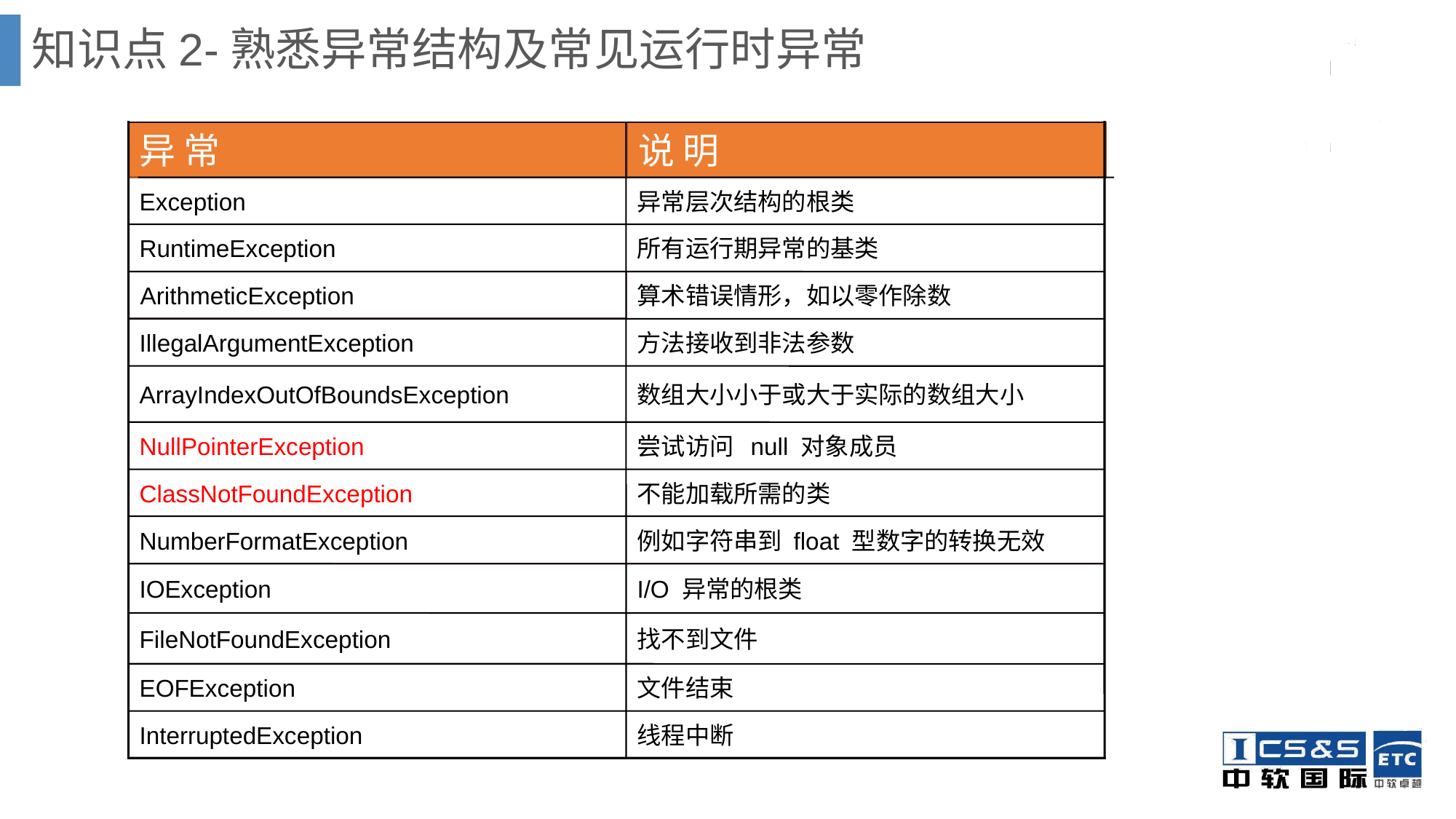

# 知识点2-熟悉异常结构及常见运行时异常
说 明
异 常

Exception
异常层次结构的根类
RuntimeException

所有运行期异常的基类
ArithmeticException

算术错误情形，如以零作除数
IllegalArgumentException

方法接收到非法参数
ArrayIndexOutOfBoundsException

数组大小小于或大于实际的数组大小
NullPointerException

尝试访问  null 对象成员
ClassNotFoundException

不能加载所需的类
NumberFormatException

例如字符串到 float 型数字的转换无效
IOException

I/O 异常的根类
FileNotFoundException

找不到文件
EOFException

文件结束
InterruptedException

线程中断